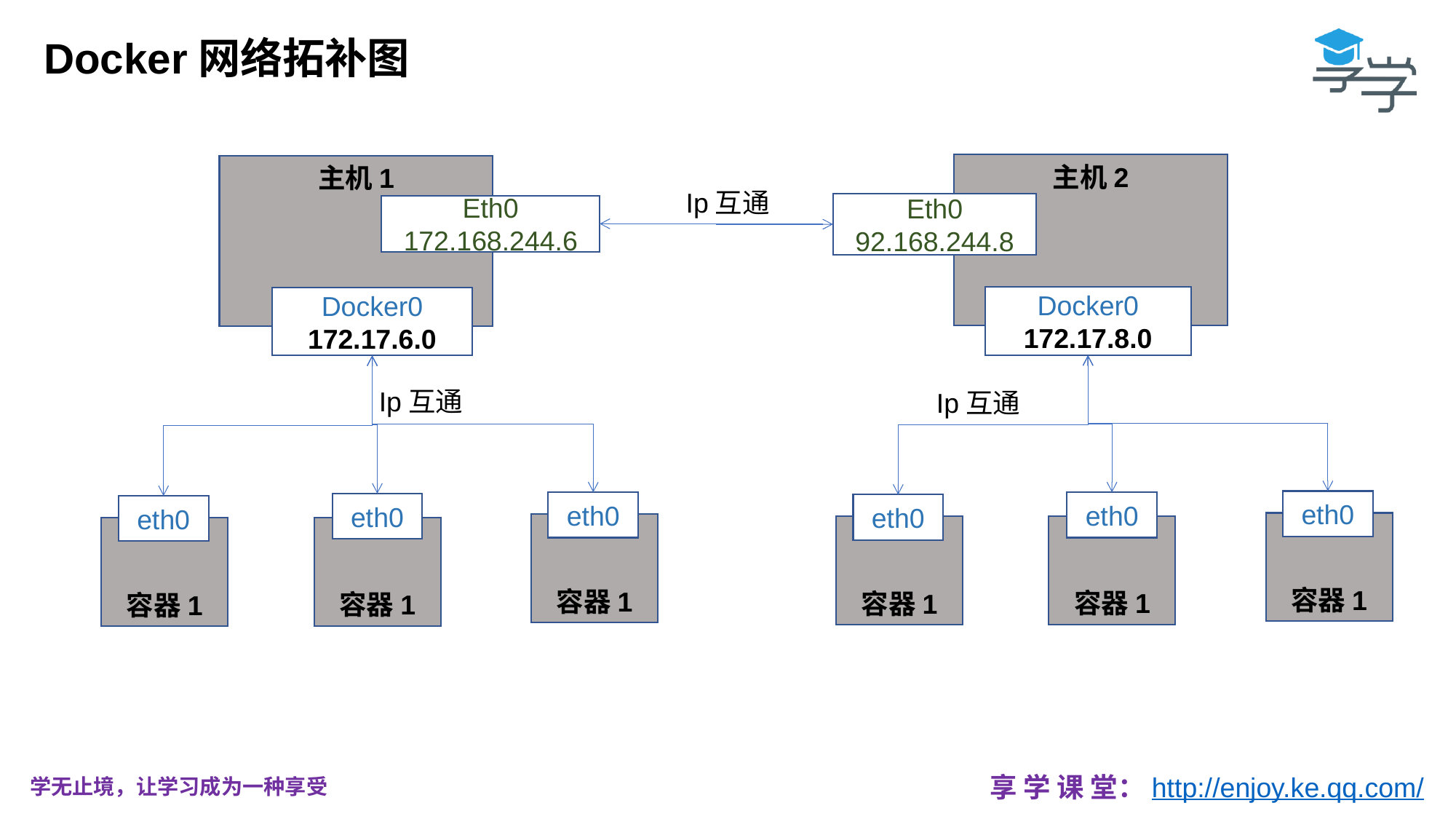

Docker网络拓补图
主机2
主机1
Ip互通
Eth0
92.168.244.8
Eth0
172.168.244.6
Docker0
172.17.8.0
Docker0
172.17.6.0
Ip互通
Ip互通
eth0
eth0
eth0
eth0
eth0
eth0
容器1
容器1
容器1
容器1
容器1
容器1